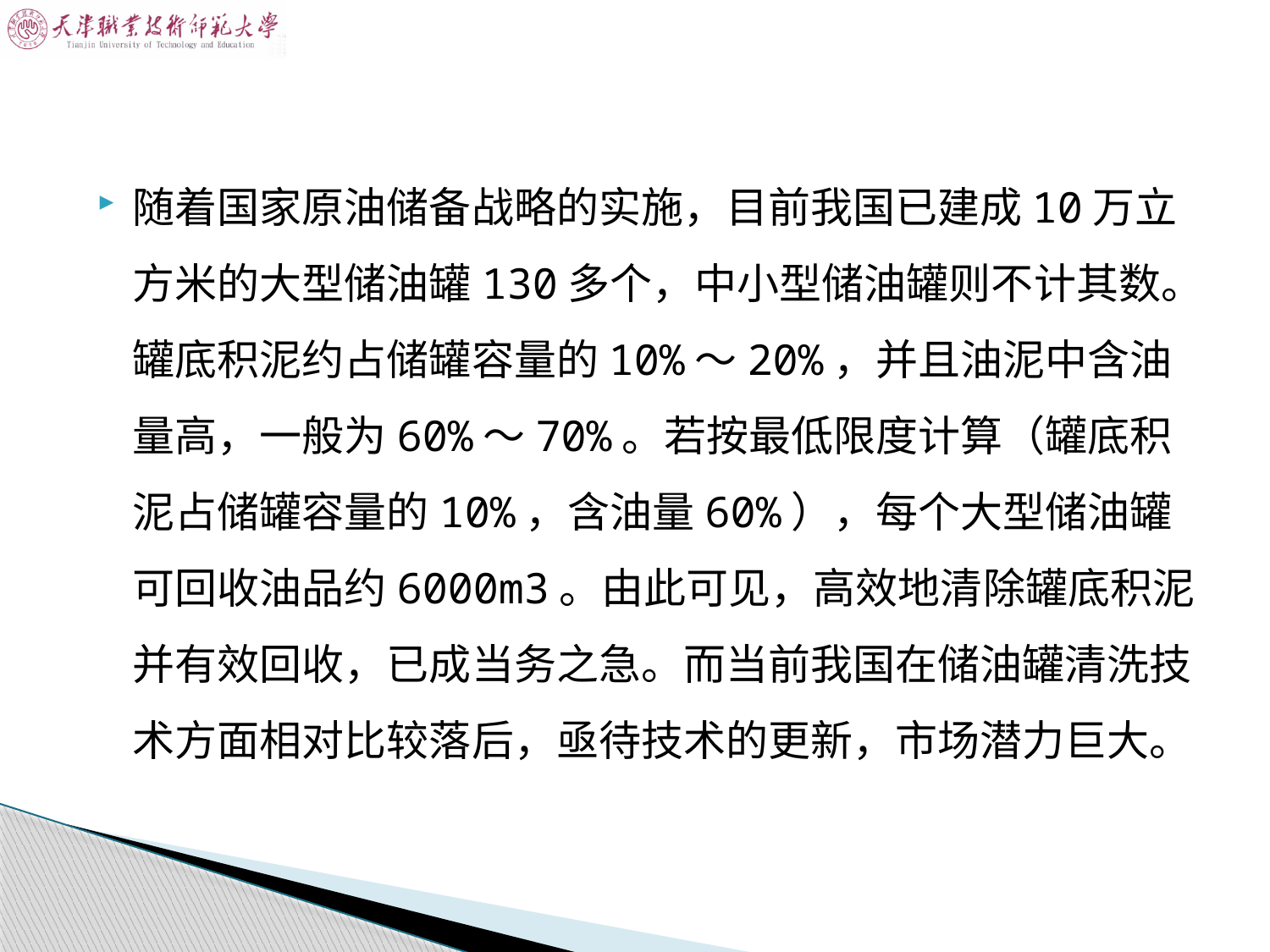

随着国家原油储备战略的实施，目前我国已建成10万立方米的大型储油罐130多个，中小型储油罐则不计其数。罐底积泥约占储罐容量的10%～20%，并且油泥中含油量高，一般为60%～70%。若按最低限度计算（罐底积泥占储罐容量的10%，含油量60%），每个大型储油罐可回收油品约6000m3。由此可见，高效地清除罐底积泥并有效回收，已成当务之急。而当前我国在储油罐清洗技术方面相对比较落后，亟待技术的更新，市场潜力巨大。